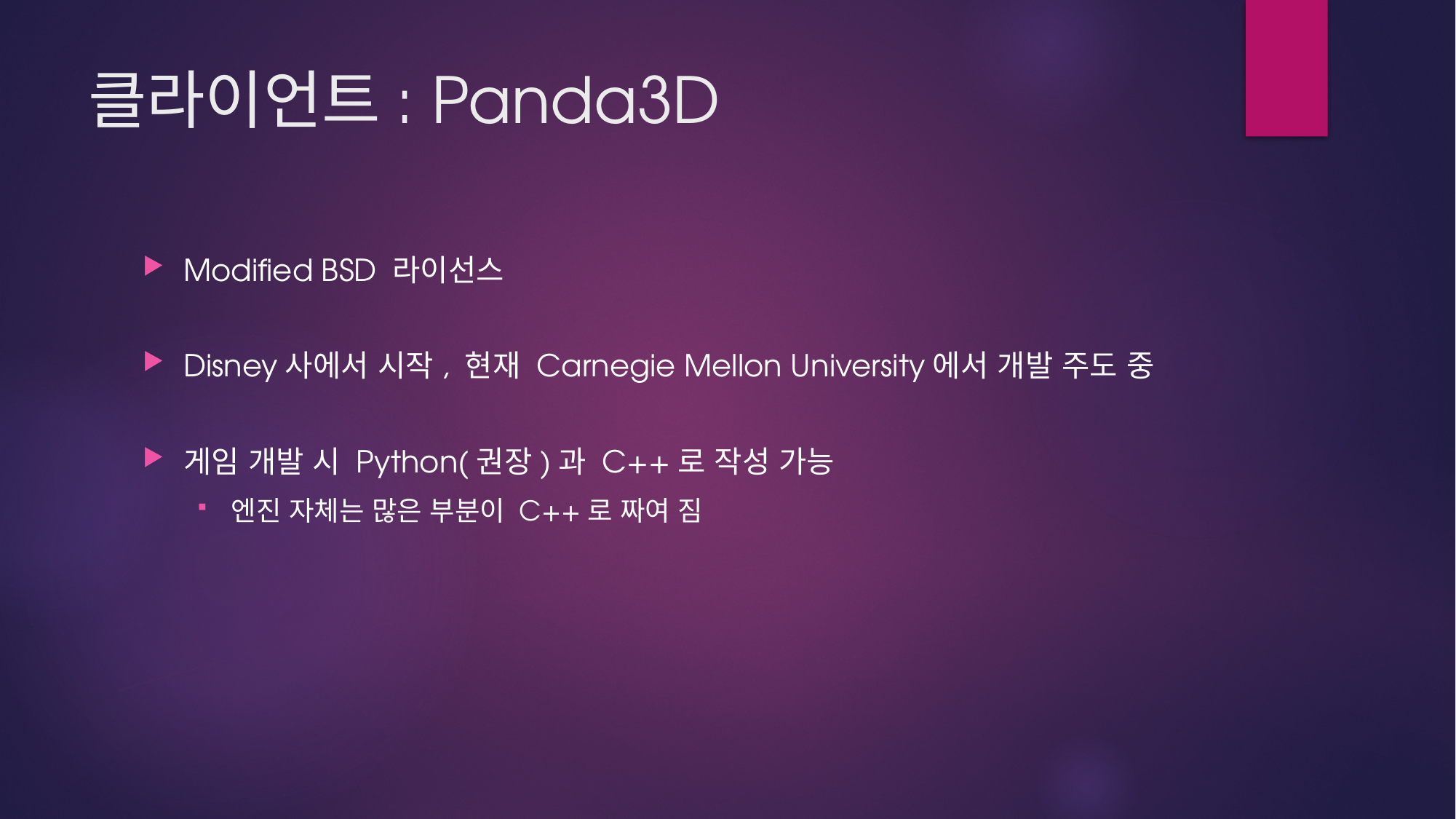

# 클라이언트: Panda3D
Modified BSD 라이선스

Disney사에서 시작, 현재 Carnegie Mellon University에서 개발 주도 중

게임 개발 시 Python(권장)과 C++로 작성 가능
엔진 자체는 많은 부분이 C++로 짜여 짐